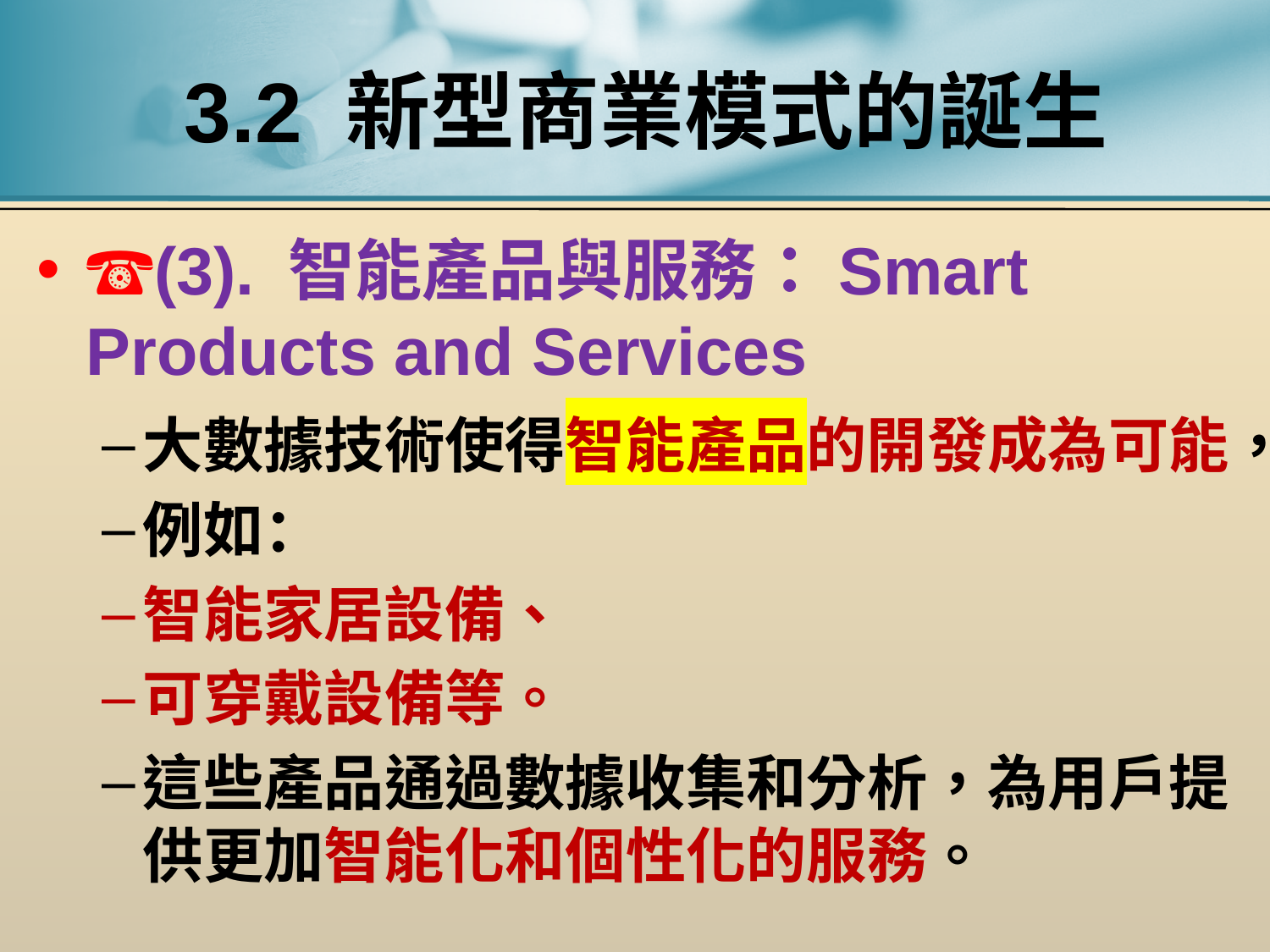

# 3.2 新型商業模式的誕生
☎(3). 智能產品與服務：Smart Products and Services
大數據技術使得智能產品的開發成為可能，
例如：
智能家居設備、
可穿戴設備等。
這些產品通過數據收集和分析，為用戶提供更加智能化和個性化的服務。